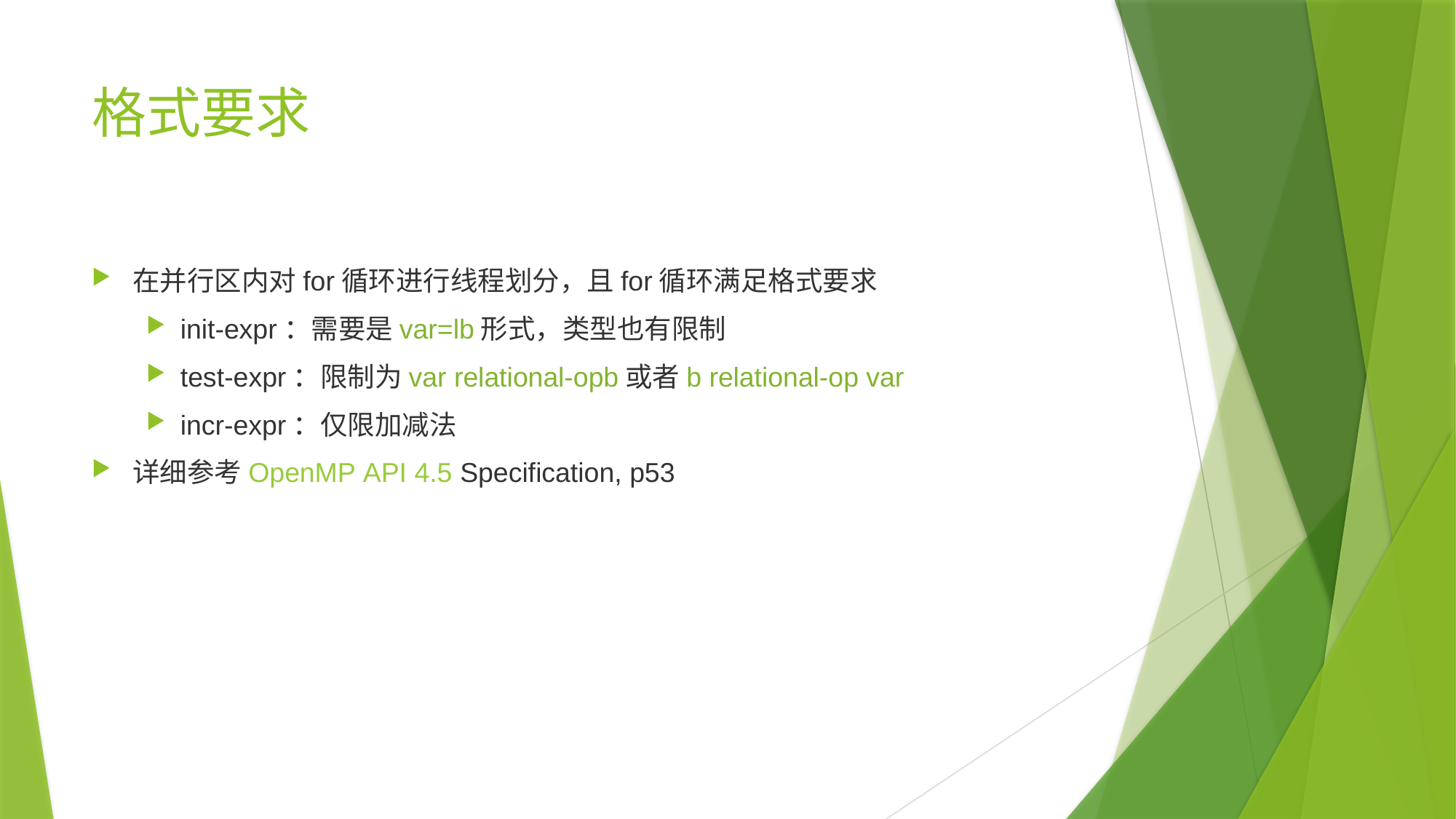

# 格式要求
在并行区内对for循环进行线程划分，且for循环满足格式要求
init-expr：需要是var=lb形式，类型也有限制
test-expr：限制为var relational-opb或者b relational-op var
incr-expr：仅限加减法
详细参考OpenMP API 4.5 Specification, p53